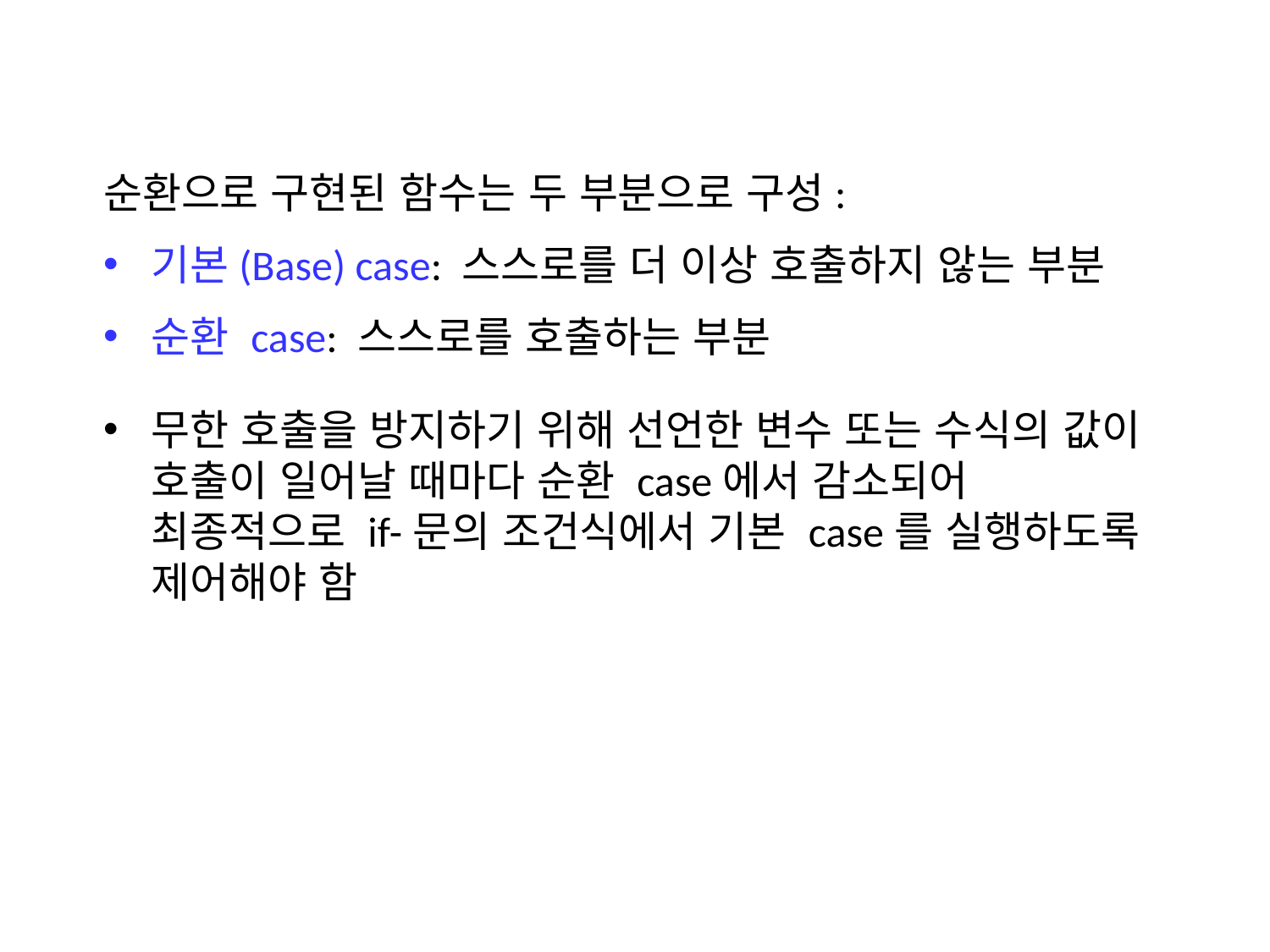

순환으로 구현된 함수는 두 부분으로 구성:
기본(Base) case: 스스로를 더 이상 호출하지 않는 부분
순환 case: 스스로를 호출하는 부분
무한 호출을 방지하기 위해 선언한 변수 또는 수식의 값이 호출이 일어날 때마다 순환 case에서 감소되어  최종적으로 if-문의 조건식에서 기본 case를 실행하도록 제어해야 함